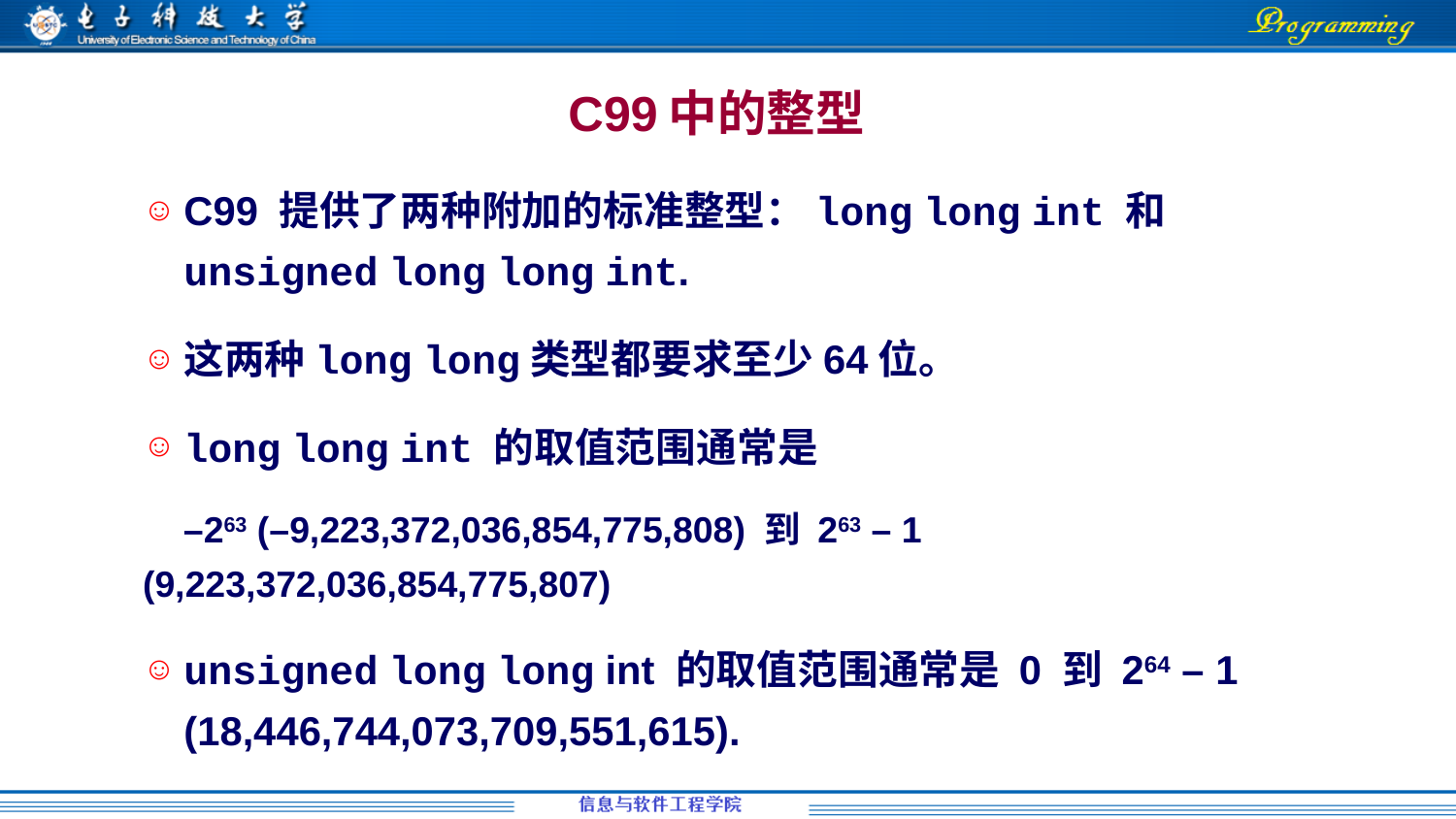

C99中的整型
C99 提供了两种附加的标准整型：long long int 和 unsigned long long int.
这两种long long类型都要求至少64位。
long long int 的取值范围通常是
    –263 (–9,223,372,036,854,775,808) 到 263 – 1 (9,223,372,036,854,775,807)
unsigned long long int 的取值范围通常是 0 到 264 – 1 (18,446,744,073,709,551,615).